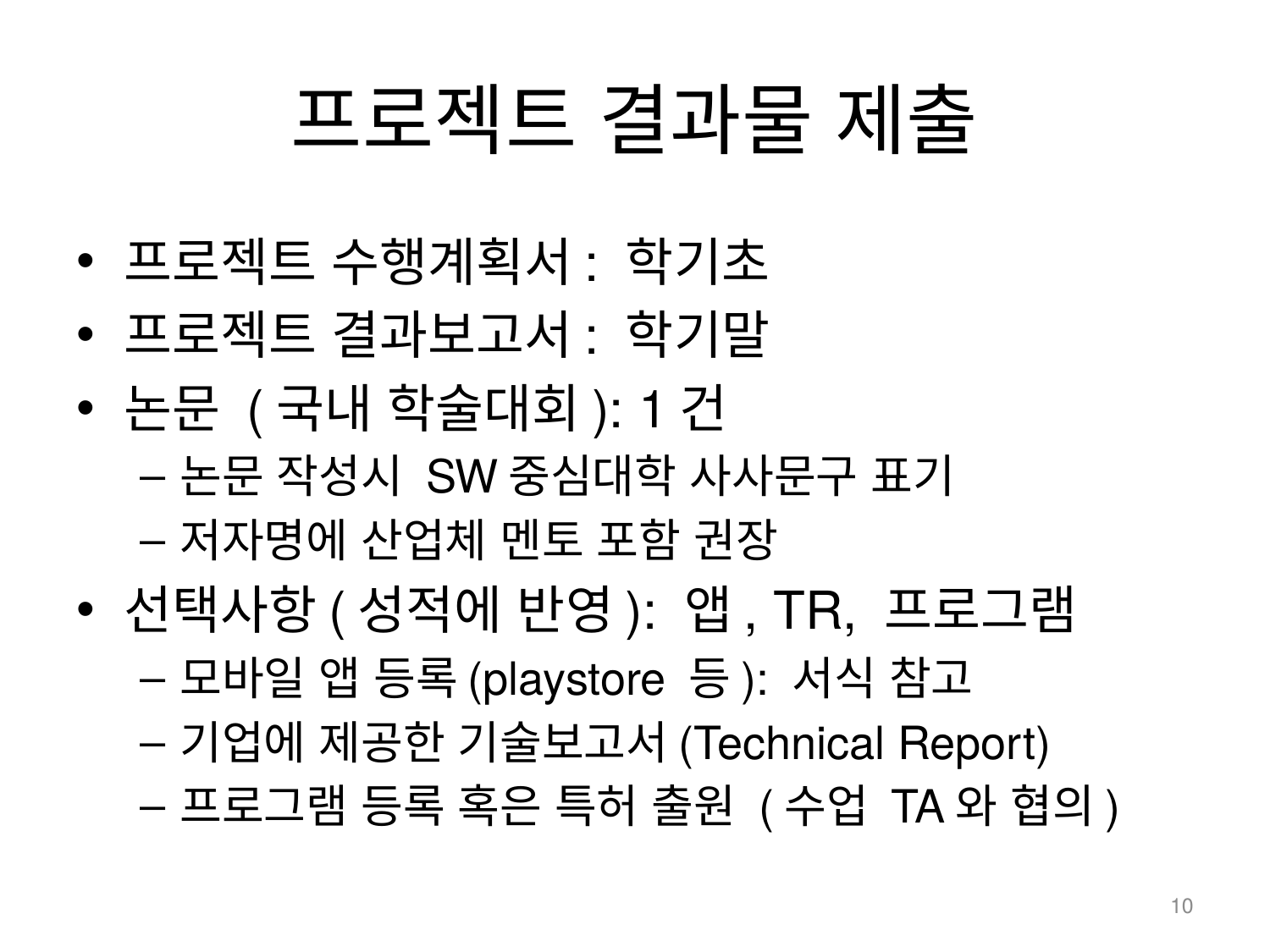

# 프로젝트 결과물 제출
프로젝트 수행계획서: 학기초
프로젝트 결과보고서: 학기말
논문 (국내 학술대회): 1건
논문 작성시 SW중심대학 사사문구 표기
저자명에 산업체 멘토 포함 권장
선택사항(성적에 반영): 앱, TR, 프로그램
모바일 앱 등록(playstore 등): 서식 참고
기업에 제공한 기술보고서(Technical Report)
프로그램 등록 혹은 특허 출원 (수업 TA와 협의)

10